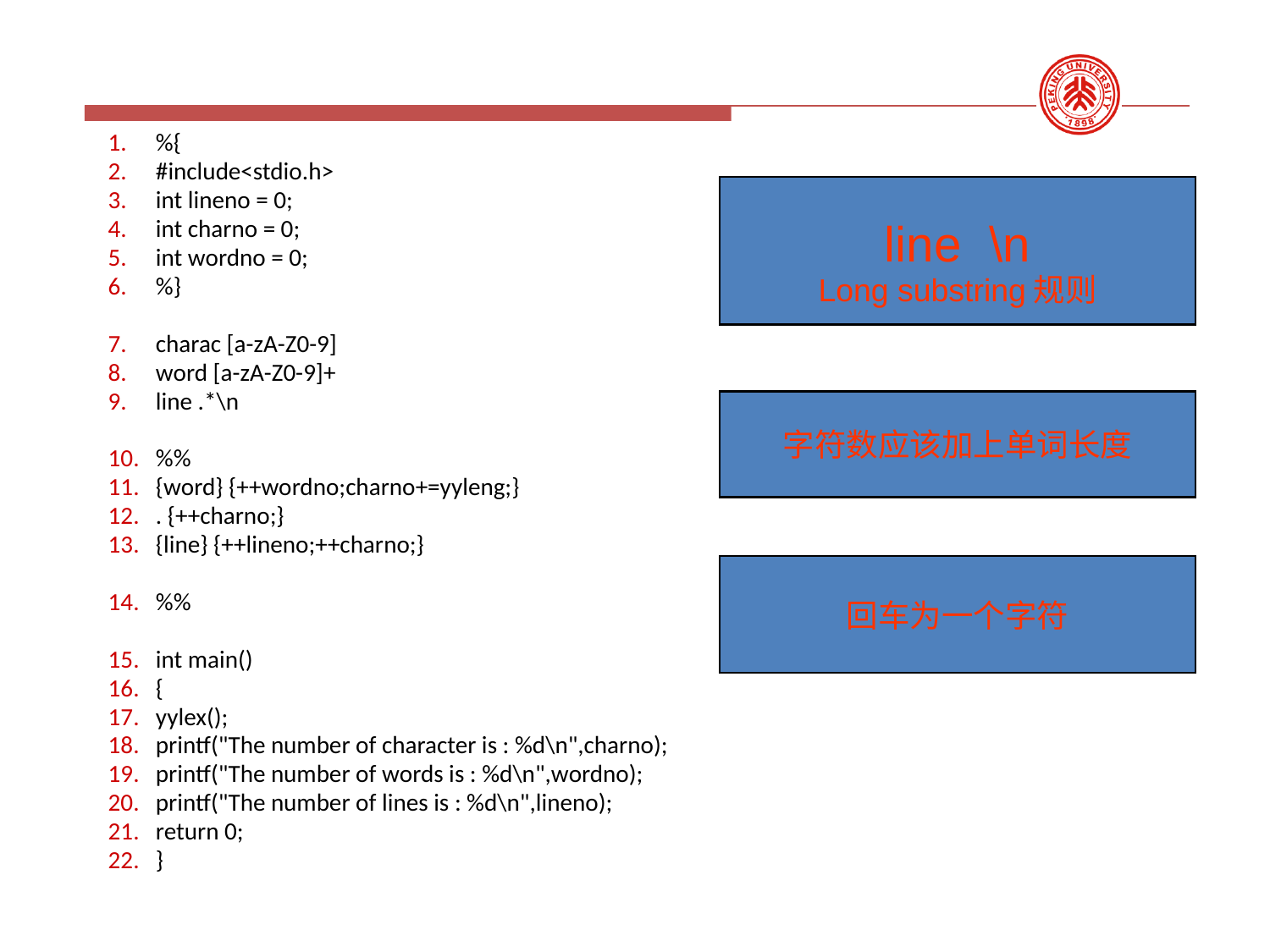

%{
#include<stdio.h>
int lineno = 0;
int charno = 0;
int wordno = 0;
%}

charac [a-zA-Z0-9]
word [a-zA-Z0-9]+
line .*\n

%%
{word} {++wordno;charno+=yyleng;}
. {++charno;}
{line} {++lineno;++charno;}

%%

int main()
{
yylex();
printf("The number of character is : %d\n",charno);
printf("The number of words is : %d\n",wordno);
printf("The number of lines is : %d\n",lineno);
return 0;
}

line  \n
Long substring规则

字符数应该加上单词长度
回车为一个字符